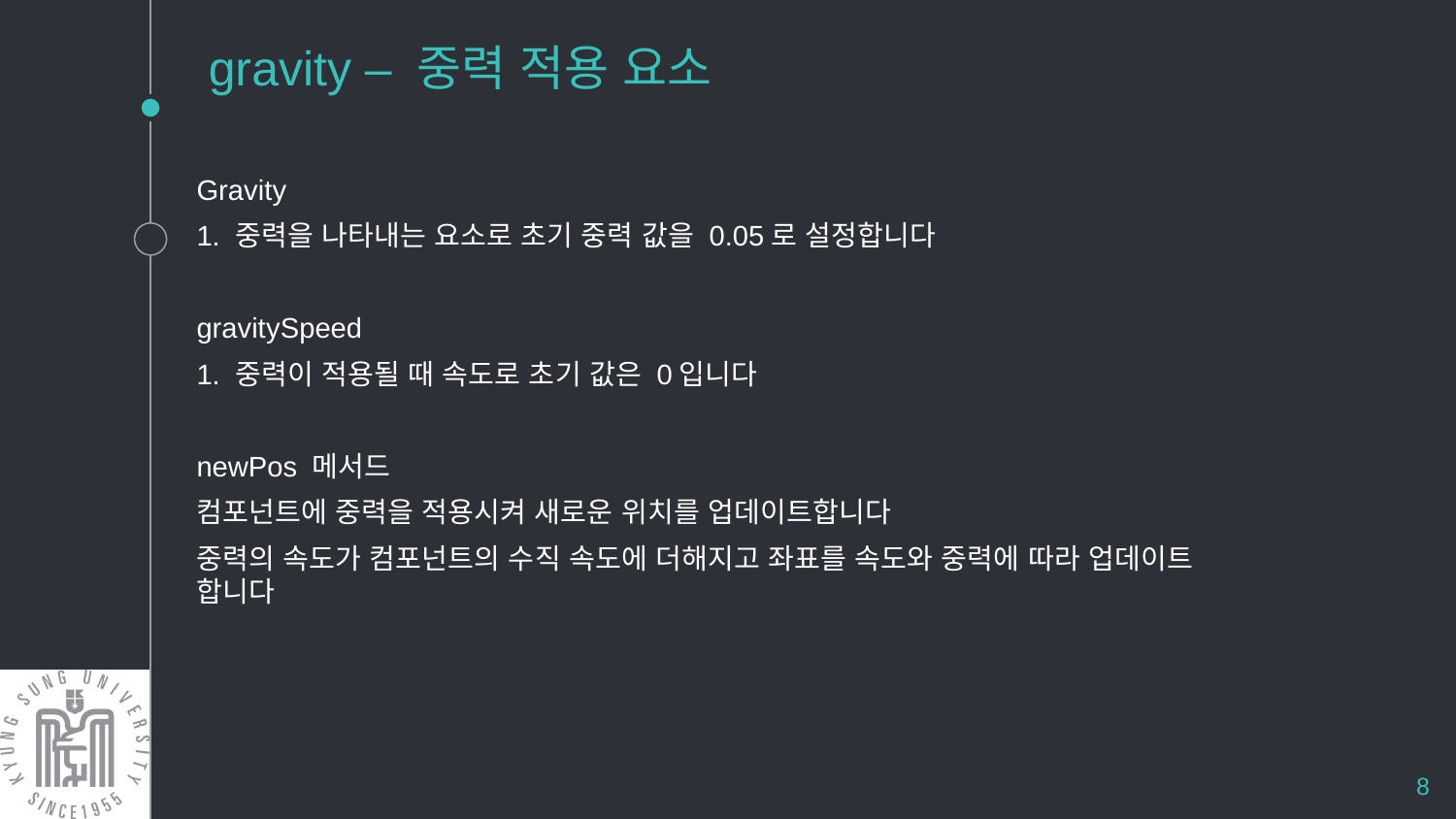

# gravity – 중력 적용 요소
Gravity
1. 중력을 나타내는 요소로 초기 중력 값을 0.05로 설정합니다

gravitySpeed
1. 중력이 적용될 때 속도로 초기 값은 0입니다

newPos 메서드
컴포넌트에 중력을 적용시켜 새로운 위치를 업데이트합니다
중력의 속도가 컴포넌트의 수직 속도에 더해지고 좌표를 속도와 중력에 따라 업데이트 합니다
8